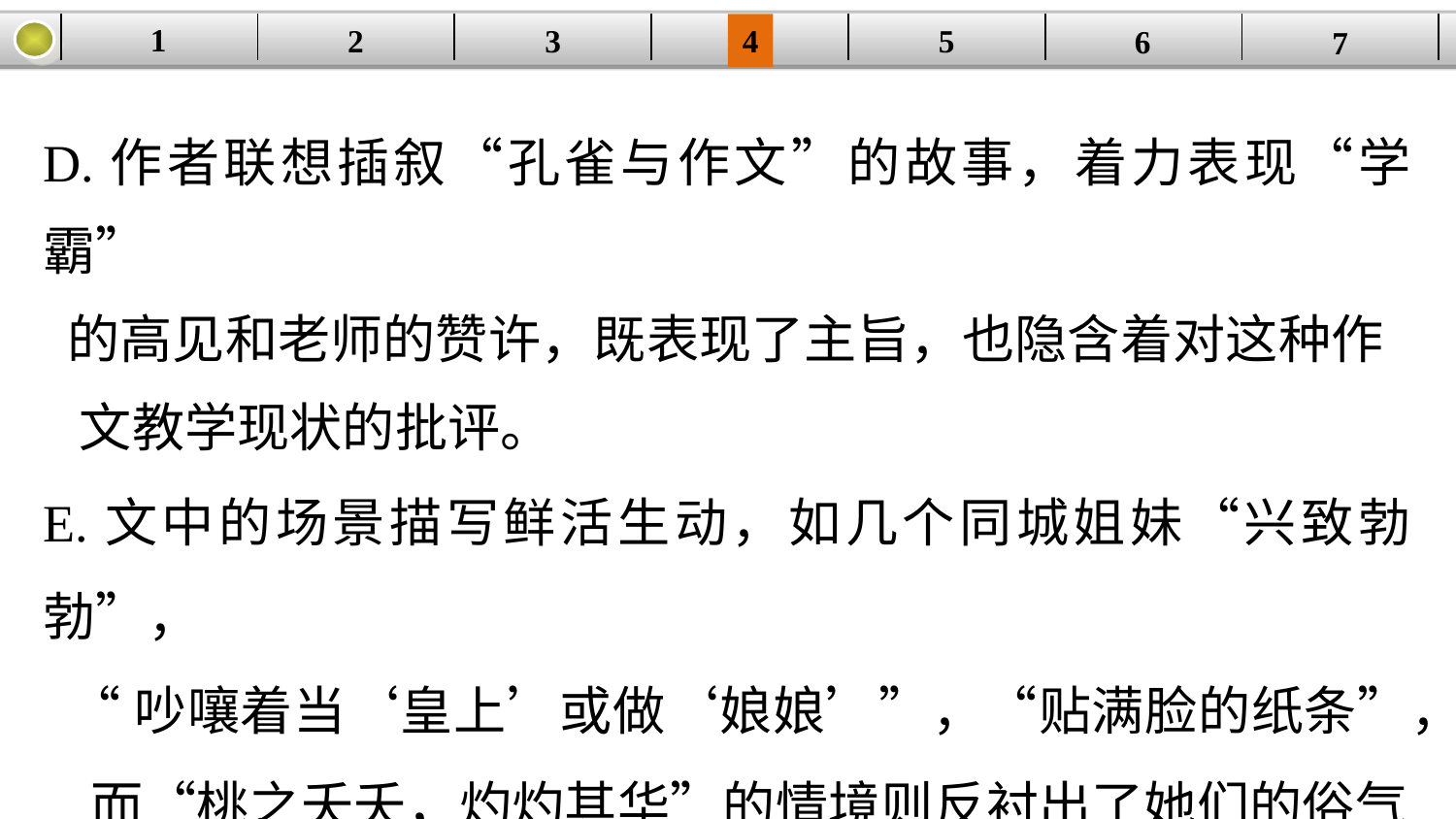

1
5
3
2
|  |  |  |  |  |  |  |
| --- | --- | --- | --- | --- | --- | --- |
4
6
7

D.作者联想插叙“孔雀与作文”的故事，着力表现“学霸”
 的高见和老师的赞许，既表现了主旨，也隐含着对这种作
  文教学现状的批评。
E.文中的场景描写鲜活生动，如几个同城姐妹“兴致勃勃”，
  “吵嚷着当‘皇上’或做‘娘娘’”，“贴满脸的纸条”，
   而“桃之夭夭，灼灼其华”的情境则反衬出了她们的俗气
   和可笑。